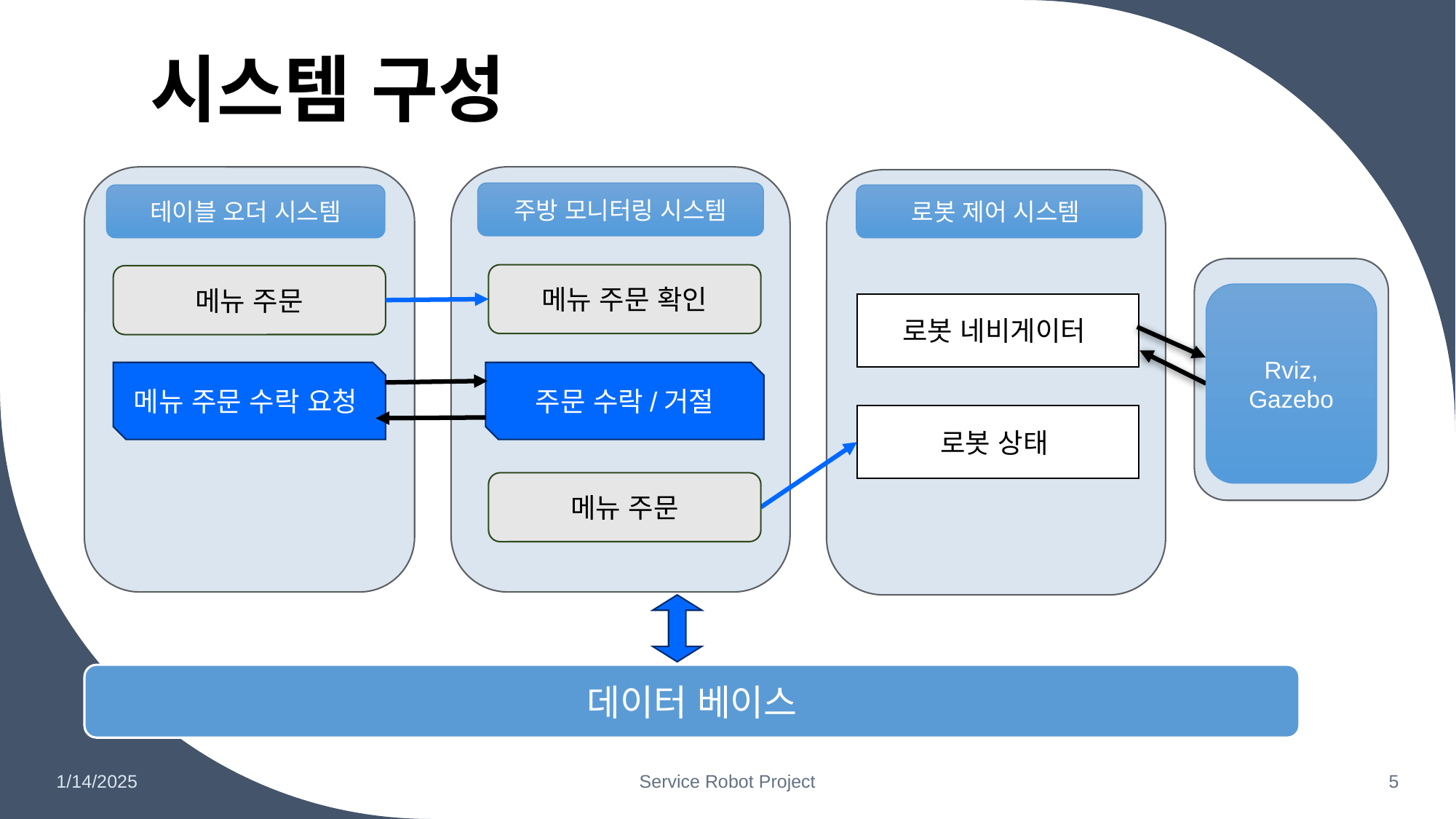

# 시스템 구성

주방 모니터링 시스템
테이블 오더 시스템
로봇 제어 시스템

메뉴 주문 확인
메뉴 주문
Rviz, Gazebo
로봇 네비게이터
주문 수락/거절
메뉴 주문 수락 요청
로봇 상태
메뉴 주문

데이터 베이스
1/14/2025
Service Robot Project
5